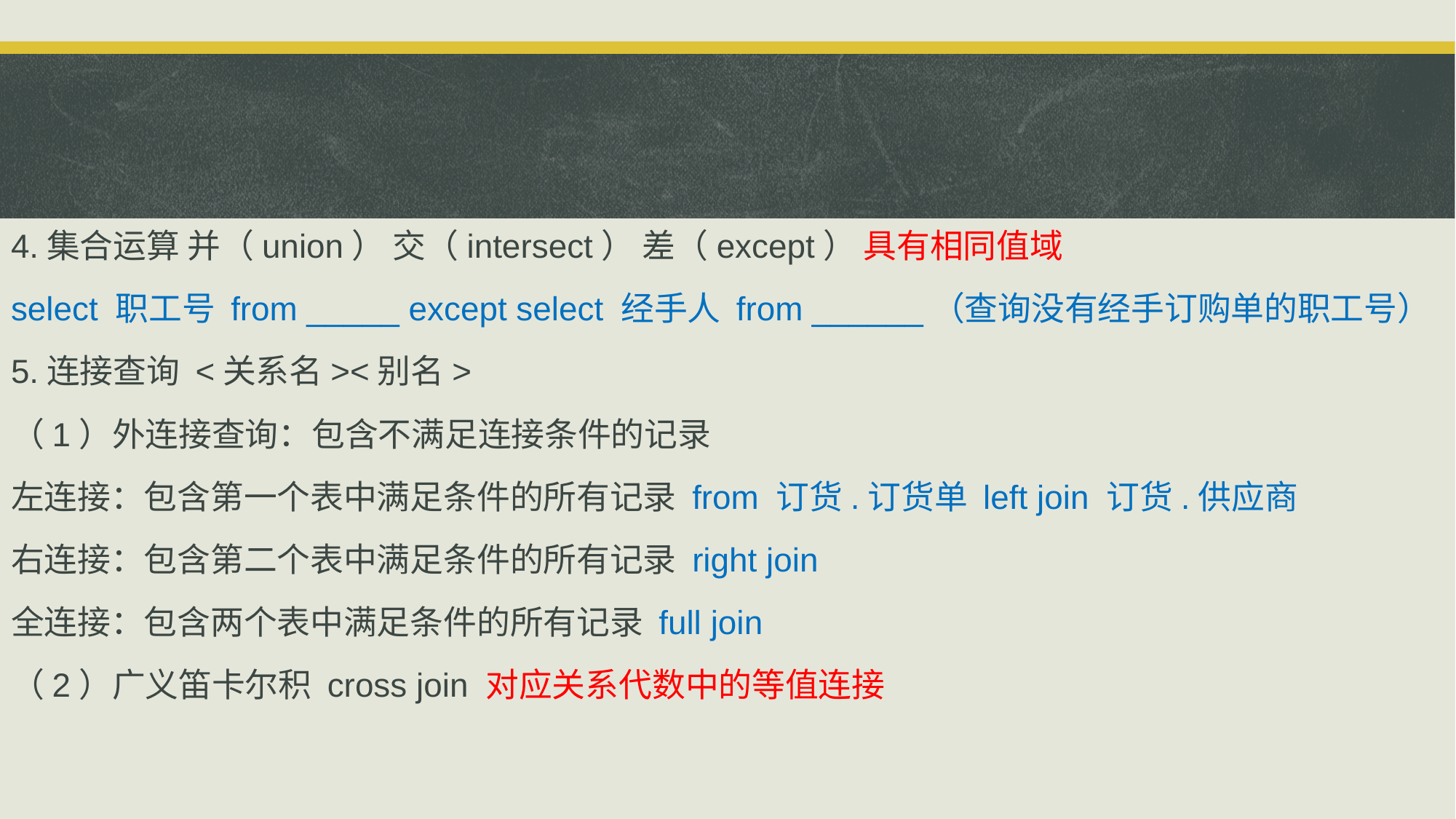

4.集合运算 并（union） 交（intersect） 差（except） 具有相同值域
select 职工号 from _____ except select 经手人 from ______（查询没有经手订购单的职工号）
5.连接查询 <关系名><别名>
（1）外连接查询：包含不满足连接条件的记录
左连接：包含第一个表中满足条件的所有记录 from 订货.订货单 left join 订货.供应商
右连接：包含第二个表中满足条件的所有记录 right join
全连接：包含两个表中满足条件的所有记录 full join
（2）广义笛卡尔积 cross join 对应关系代数中的等值连接